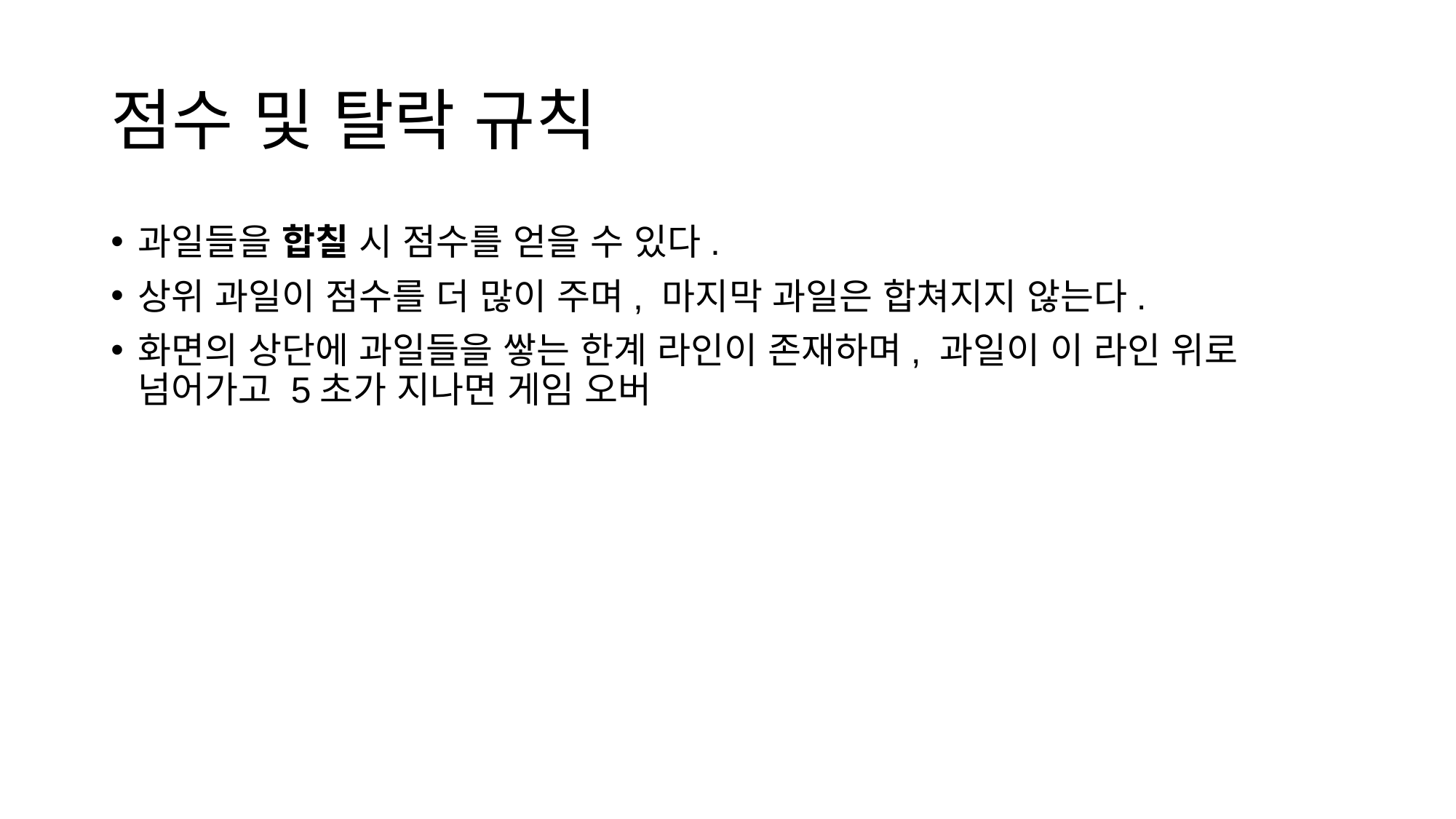

# 점수 및 탈락 규칙
과일들을 합칠 시 점수를 얻을 수 있다.
상위 과일이 점수를 더 많이 주며, 마지막 과일은 합쳐지지 않는다.
화면의 상단에 과일들을 쌓는 한계 라인이 존재하며, 과일이 이 라인 위로 넘어가고 5초가 지나면 게임 오버